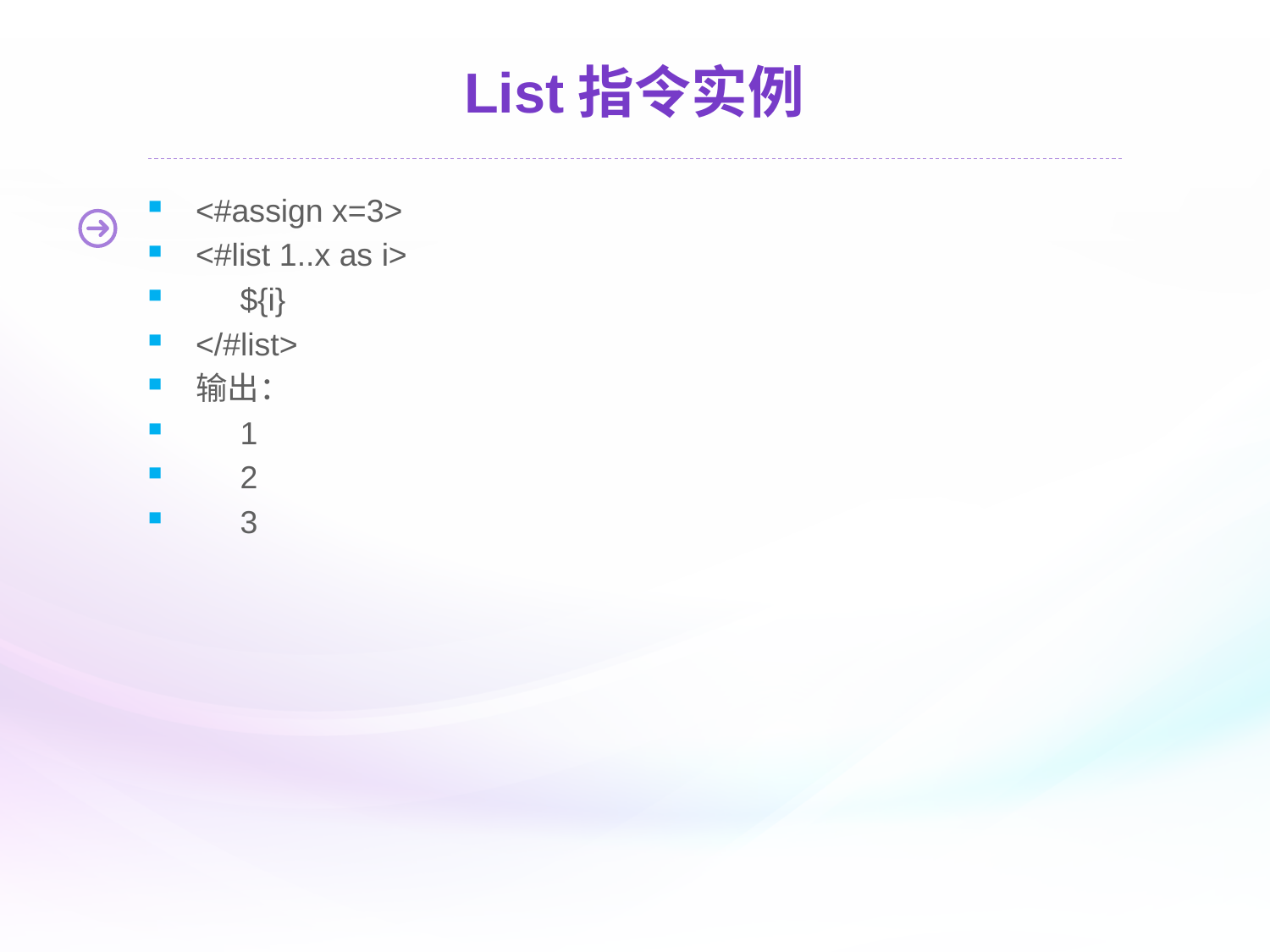

# List指令实例
<#assign x=3>
<#list 1..x as i>
     ${i}
</#list>
输出：
     1
     2
     3